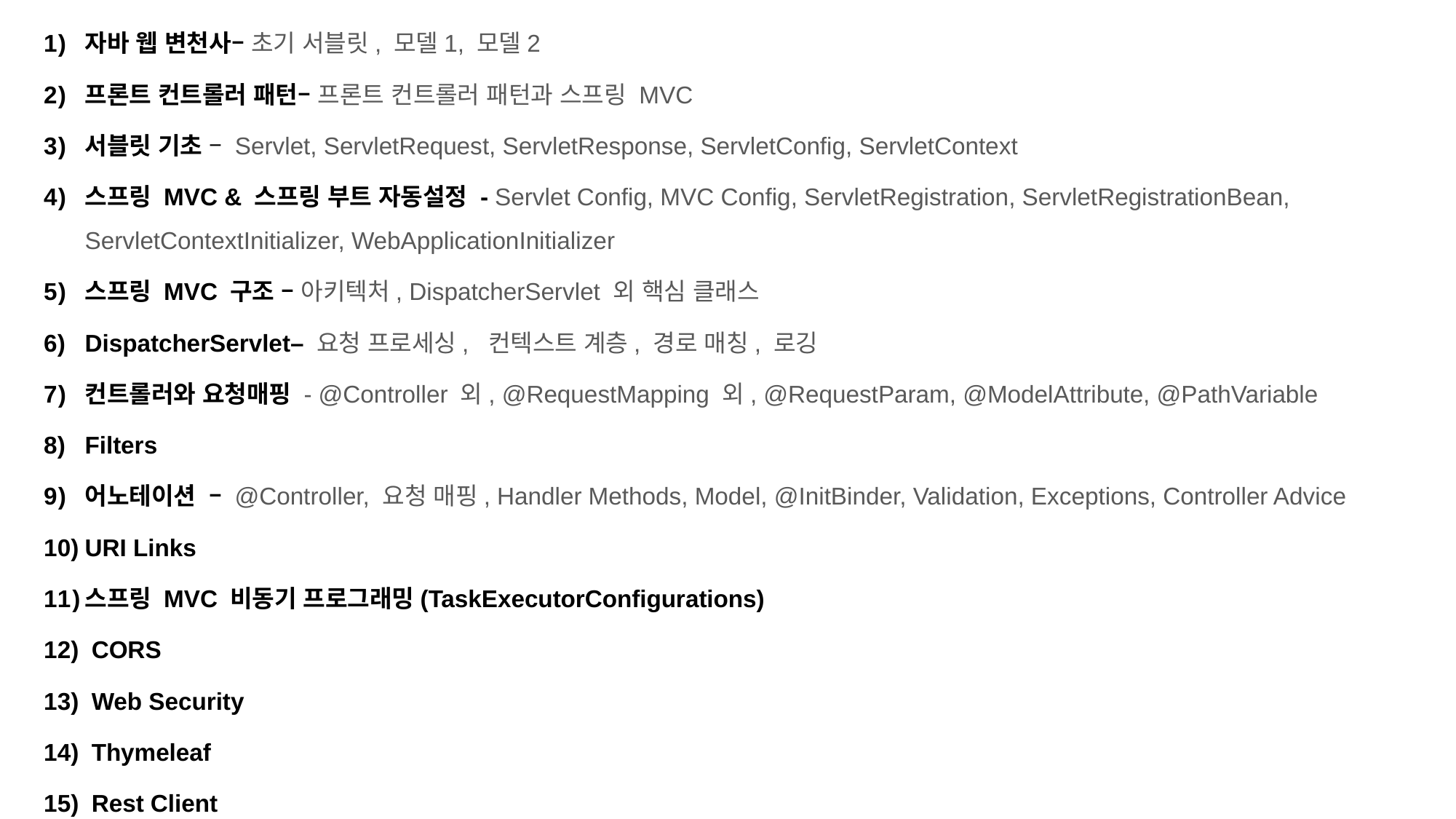

자바 웹 변천사– 초기 서블릿, 모델1, 모델2
프론트 컨트롤러 패턴– 프론트 컨트롤러 패턴과 스프링 MVC
서블릿 기초 – Servlet, ServletRequest, ServletResponse, ServletConfig, ServletContext
스프링 MVC & 스프링 부트 자동설정 - Servlet Config, MVC Config, ServletRegistration, ServletRegistrationBean, ServletContextInitializer, WebApplicationInitializer
스프링 MVC 구조 – 아키텍처, DispatcherServlet 외 핵심 클래스
DispatcherServlet– 요청 프로세싱,  컨텍스트 계층, 경로 매칭, 로깅
컨트롤러와 요청매핑 - @Controller 외, @RequestMapping 외, @RequestParam, @ModelAttribute, @PathVariable
Filters
어노테이션  – @Controller, 요청 매핑, Handler Methods, Model, @InitBinder, Validation, Exceptions, Controller Advice
URI Links
스프링 MVC 비동기 프로그래밍(TaskExecutorConfigurations)
 CORS
 Web Security
 Thymeleaf
 Rest Client